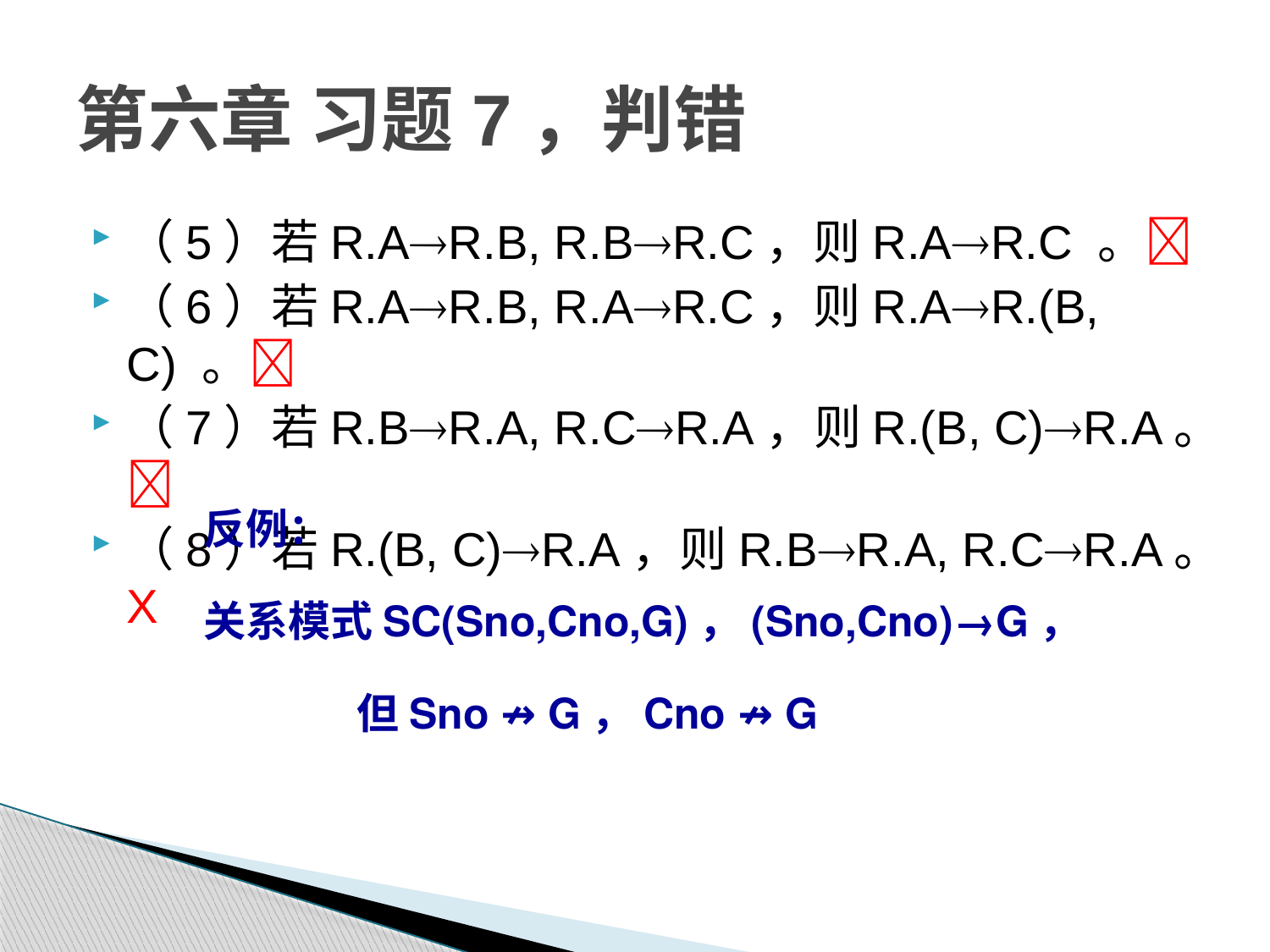

# 第六章 习题7，判错
（5）若R.A→R.B, R.B→R.C，则R.A→R.C 。√
（6）若R.A→R.B, R.A→R.C，则R.A→R.(B, C) 。√
（7）若R.B→R.A, R.C→R.A，则R.(B, C)→R.A。√
（8）若R.(B, C)→R.A，则R.B→R.A, R.C→R.A。X
反例：
关系模式SC(Sno,Cno,G)，(Sno,Cno)→G，
               但Sno ↛ G，Cno ↛ G